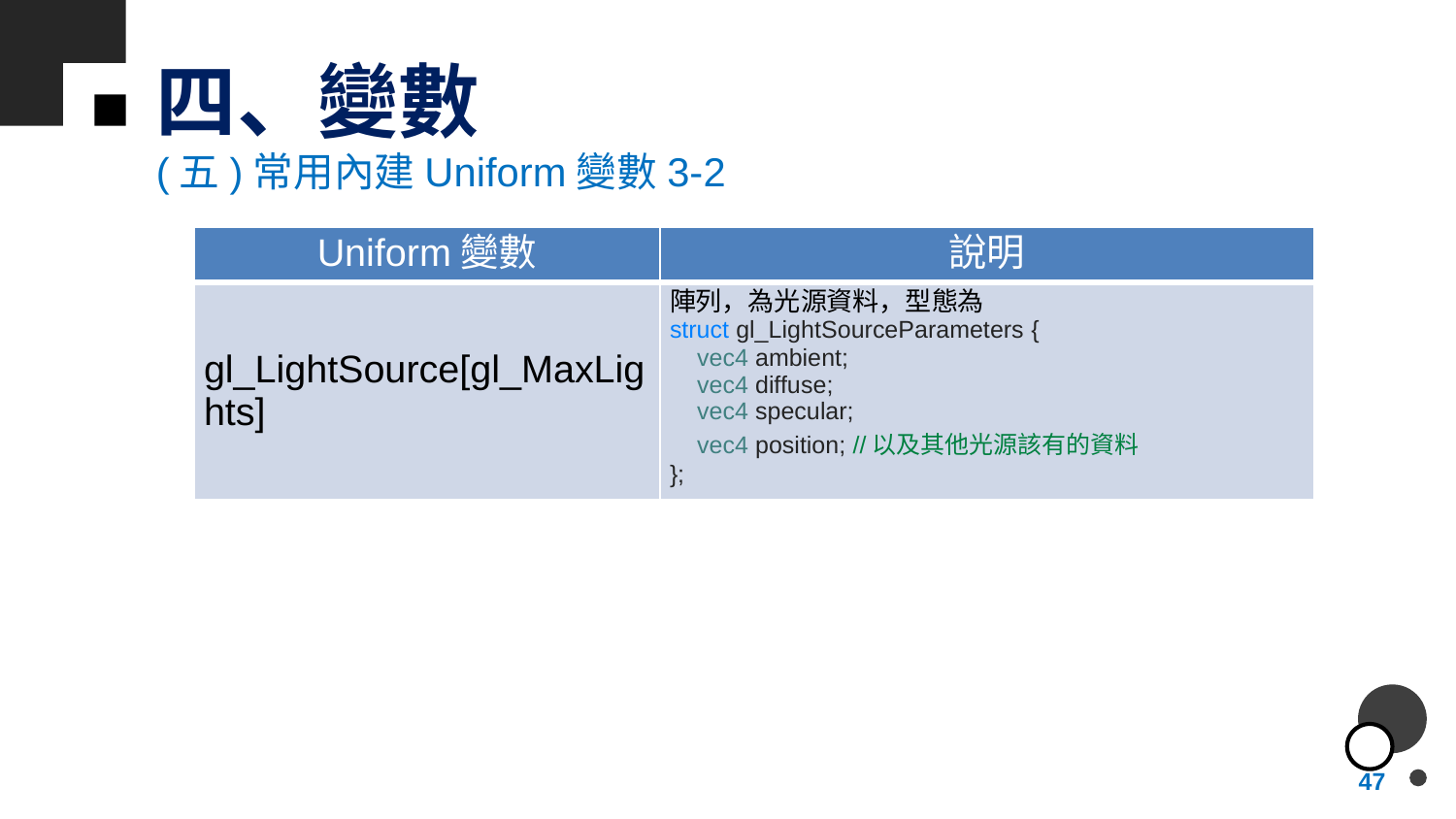

# 四、變數
(五)常用內建Uniform變數3-2
| Uniform變數 | 說明 |
| --- | --- |
| gl\_LightSource[gl\_MaxLights] | 陣列，為光源資料，型態為 struct gl\_LightSourceParameters { vec4 ambient; vec4 diffuse; vec4 specular; vec4 position; //以及其他光源該有的資料 }; |

47